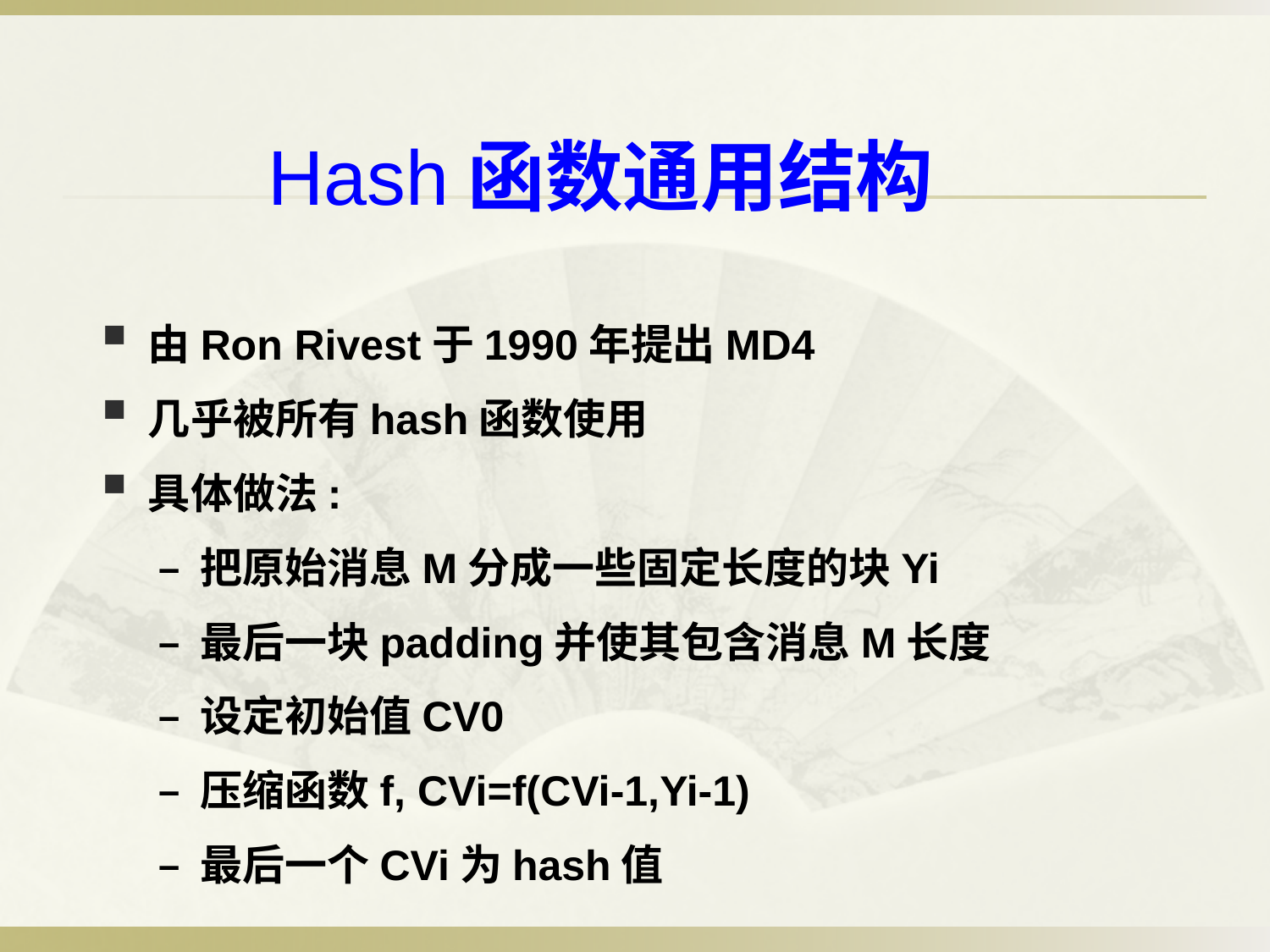

# Hash函数通用结构
由Ron Rivest于1990年提出MD4
几乎被所有hash函数使用
具体做法:
      – 把原始消息M分成一些固定长度的块Yi
      – 最后一块padding并使其包含消息M长度
      – 设定初始值CV0
      – 压缩函数f, CVi=f(CVi-1,Yi-1)
      – 最后一个CVi为hash值